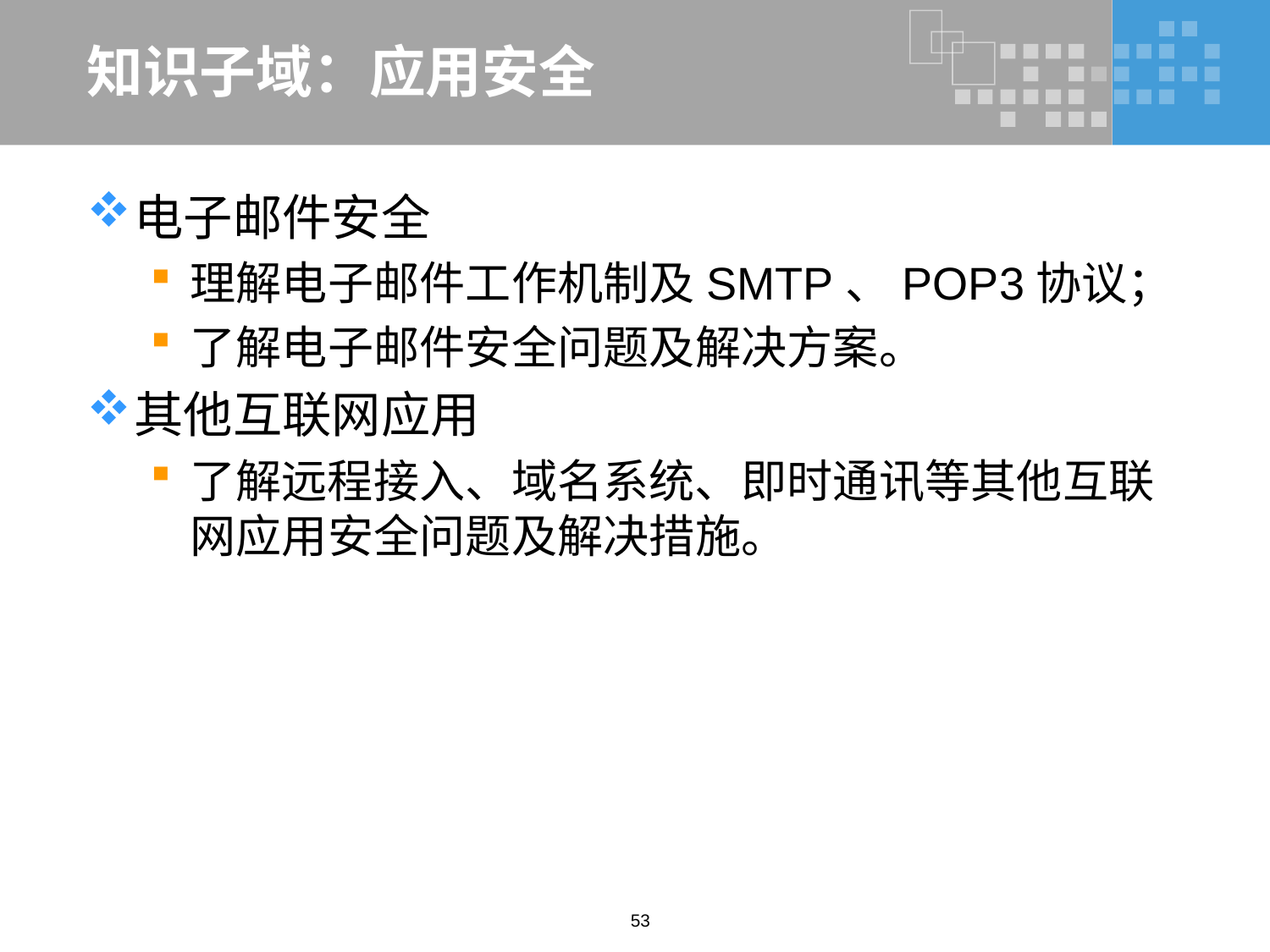

# 知识子域：应用安全
电子邮件安全
理解电子邮件工作机制及SMTP、POP3协议；
了解电子邮件安全问题及解决方案。
其他互联网应用
了解远程接入、域名系统、即时通讯等其他互联网应用安全问题及解决措施。
53